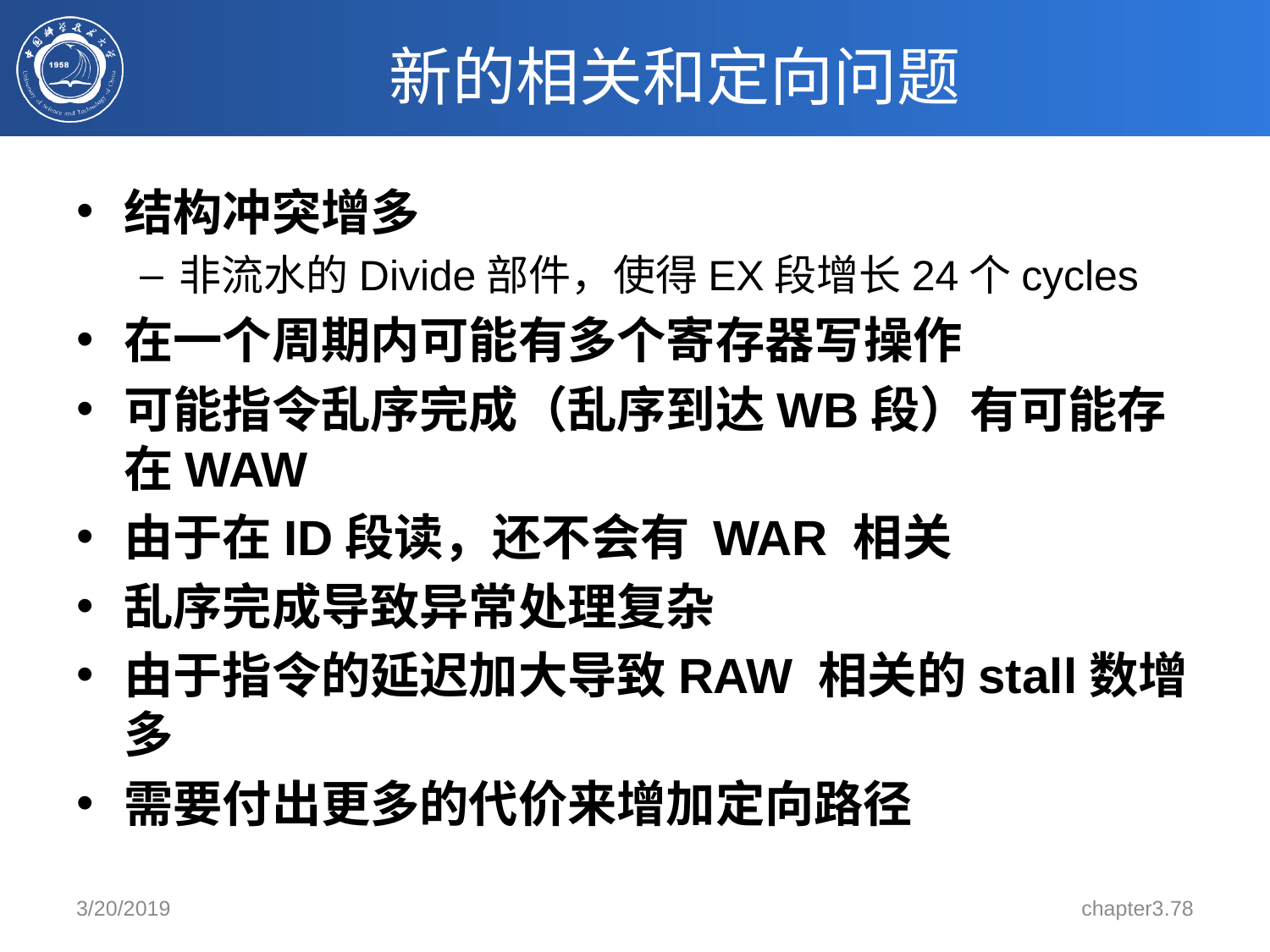

# 新的相关和定向问题
结构冲突增多
非流水的Divide部件，使得EX段增长24个cycles
在一个周期内可能有多个寄存器写操作
可能指令乱序完成（乱序到达WB段）有可能存在WAW
由于在ID段读，还不会有 WAR 相关
乱序完成导致异常处理复杂
由于指令的延迟加大导致RAW 相关的stall数增多
需要付出更多的代价来增加定向路径

3/20/2019
chapter3.78